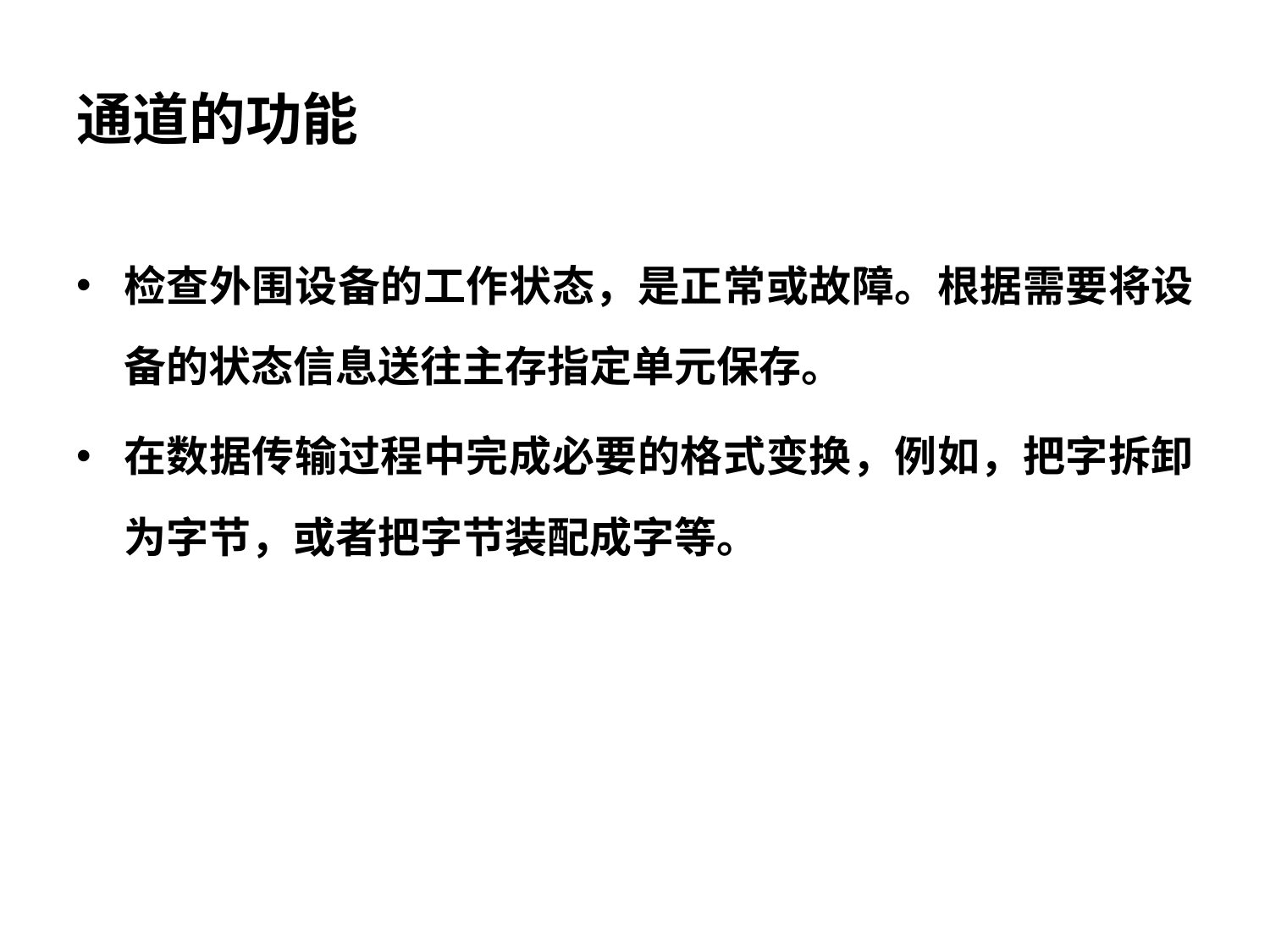

# 通道的功能
检查外围设备的工作状态，是正常或故障。根据需要将设备的状态信息送往主存指定单元保存。
在数据传输过程中完成必要的格式变换，例如，把字拆卸为字节，或者把字节装配成字等。